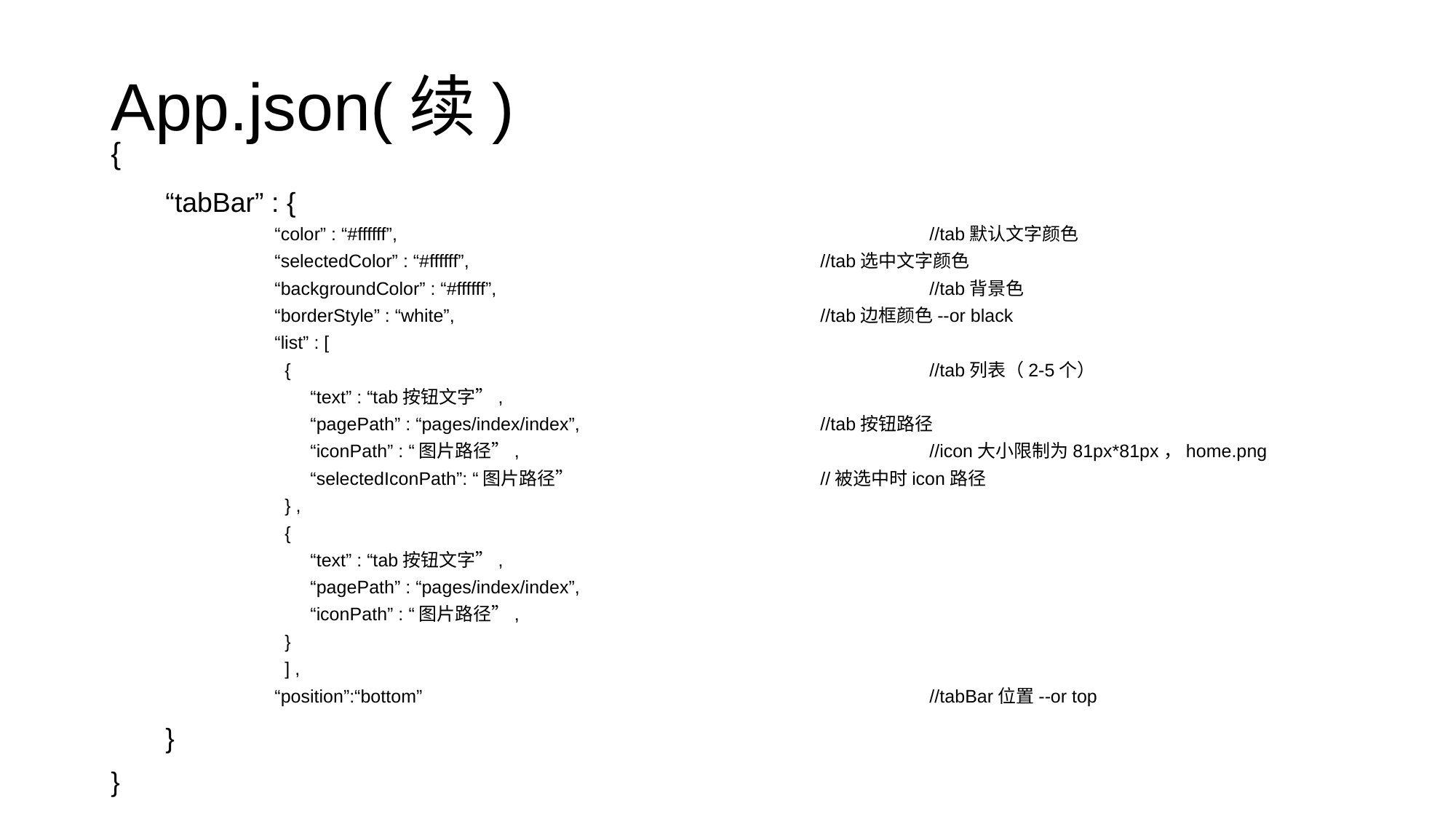

# App.json(续)
{
“tabBar” : {
	“color” : “#ffffff”,					//tab默认文字颜色
	“selectedColor” : “#ffffff”,				//tab选中文字颜色
	“backgroundColor” : “#ffffff”,				//tab背景色
	“borderStyle” : “white”,				//tab边框颜色--or black
	“list” : [
	  {						//tab列表（2-5个）
	       “text” : “tab按钮文字”,
	       “pagePath” : “pages/index/index”,			//tab按钮路径
	       “iconPath” : “图片路径”,				//icon大小限制为81px*81px，home.png
	       “selectedIconPath”: “图片路径”			//被选中时icon路径
	  } ,
	  {
	       “text” : “tab按钮文字”,
	       “pagePath” : “pages/index/index”,
	       “iconPath” : “图片路径”,
	  }
	  ] ,
	“position”:“bottom”					//tabBar位置--or top
}
}